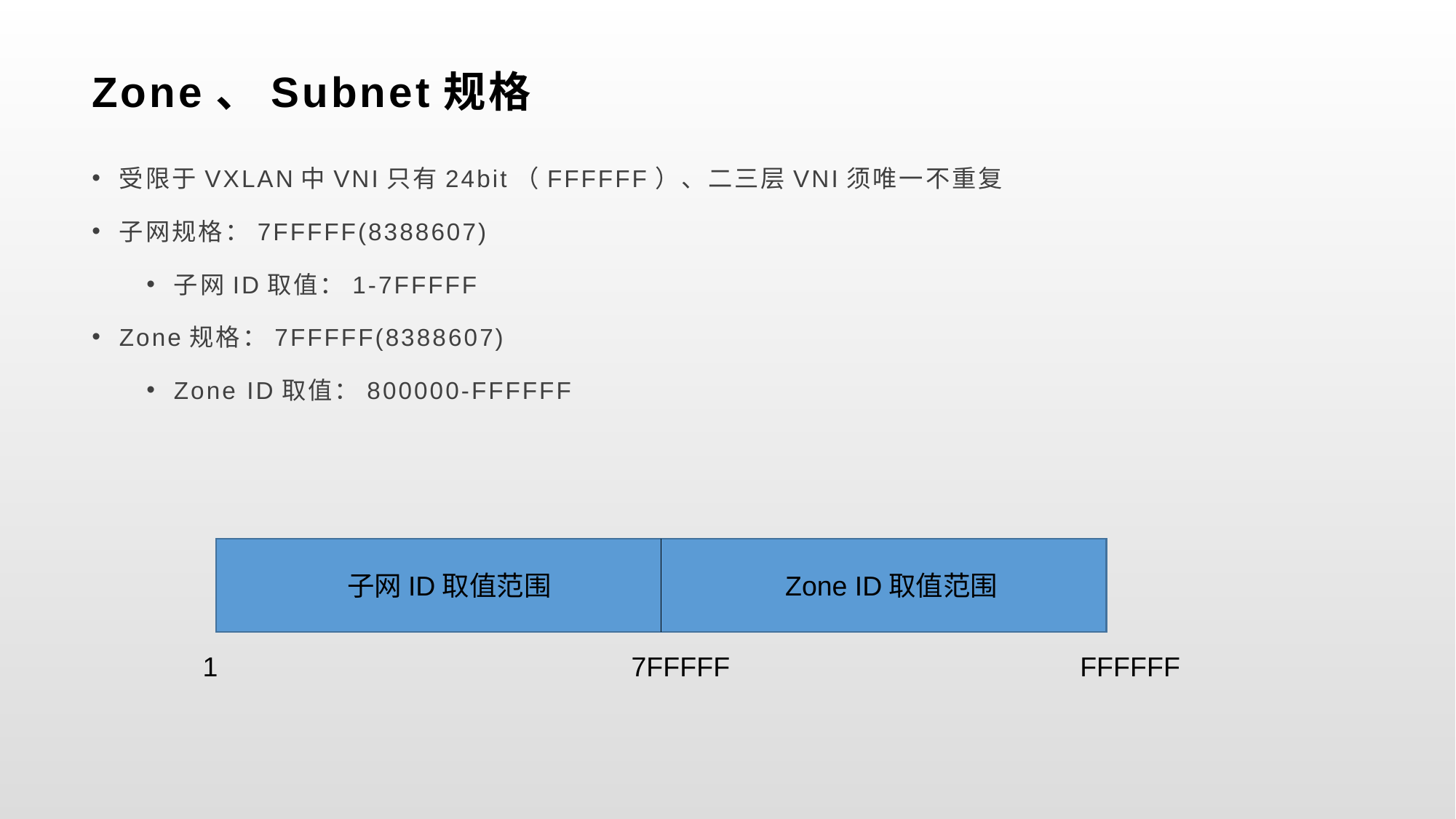

# Zone、Subnet规格
受限于VXLAN中VNI只有24bit（FFFFFF）、二三层VNI须唯一不重复
子网规格：7FFFFF(8388607)
子网ID取值：1-7FFFFF
Zone规格：7FFFFF(8388607)
Zone ID取值：800000-FFFFFF

子网ID取值范围
Zone ID取值范围
1
7FFFFF
FFFFFF